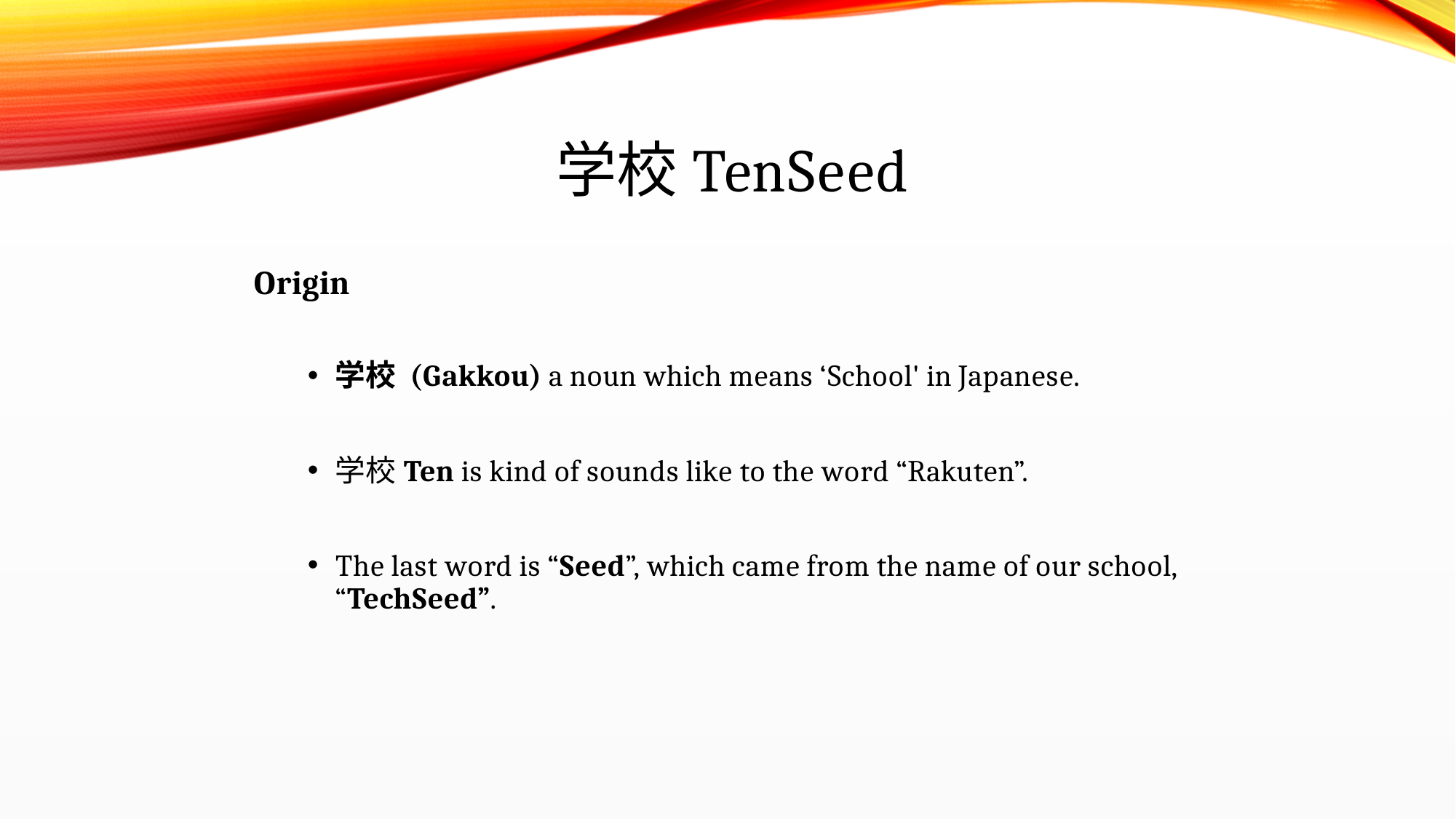

# 学校TenSeed
Origin

学校 (Gakkou) a noun which means ‘School' in Japanese.

学校Ten is kind of sounds like to the word “Rakuten”.

The last word is “Seed”, which came from the name of our school, “TechSeed”.